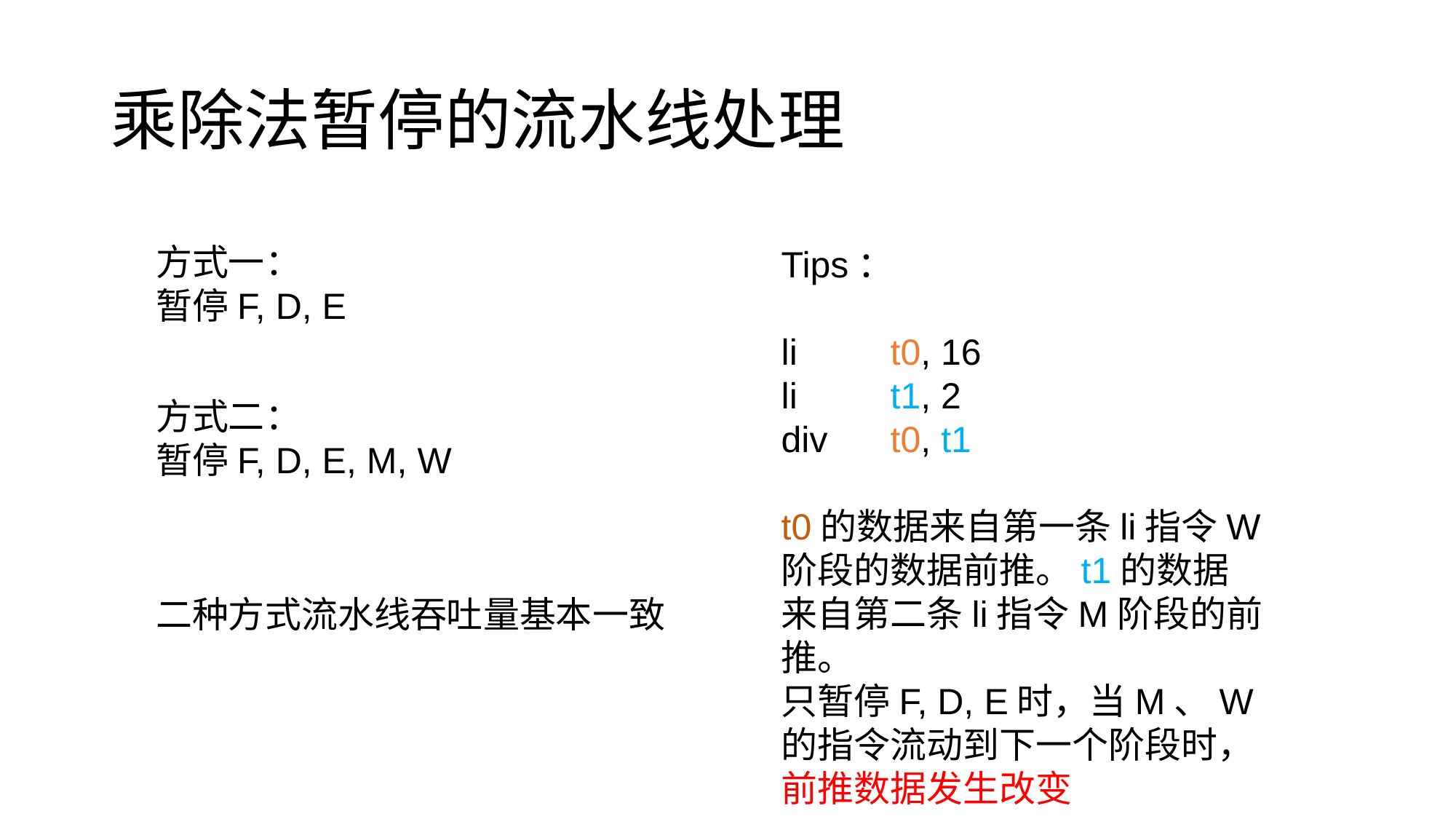

# 乘除法暂停的流水线处理
方式一：
暂停F, D, E
Tips：

li	t0, 16
li	t1, 2
div	t0, t1

t0的数据来自第一条li指令W阶段的数据前推。t1的数据来自第二条li指令M阶段的前推。
只暂停F, D, E时，当M、W的指令流动到下一个阶段时，前推数据发生改变
方式二：
暂停F, D, E, M, W
二种方式流水线吞吐量基本一致